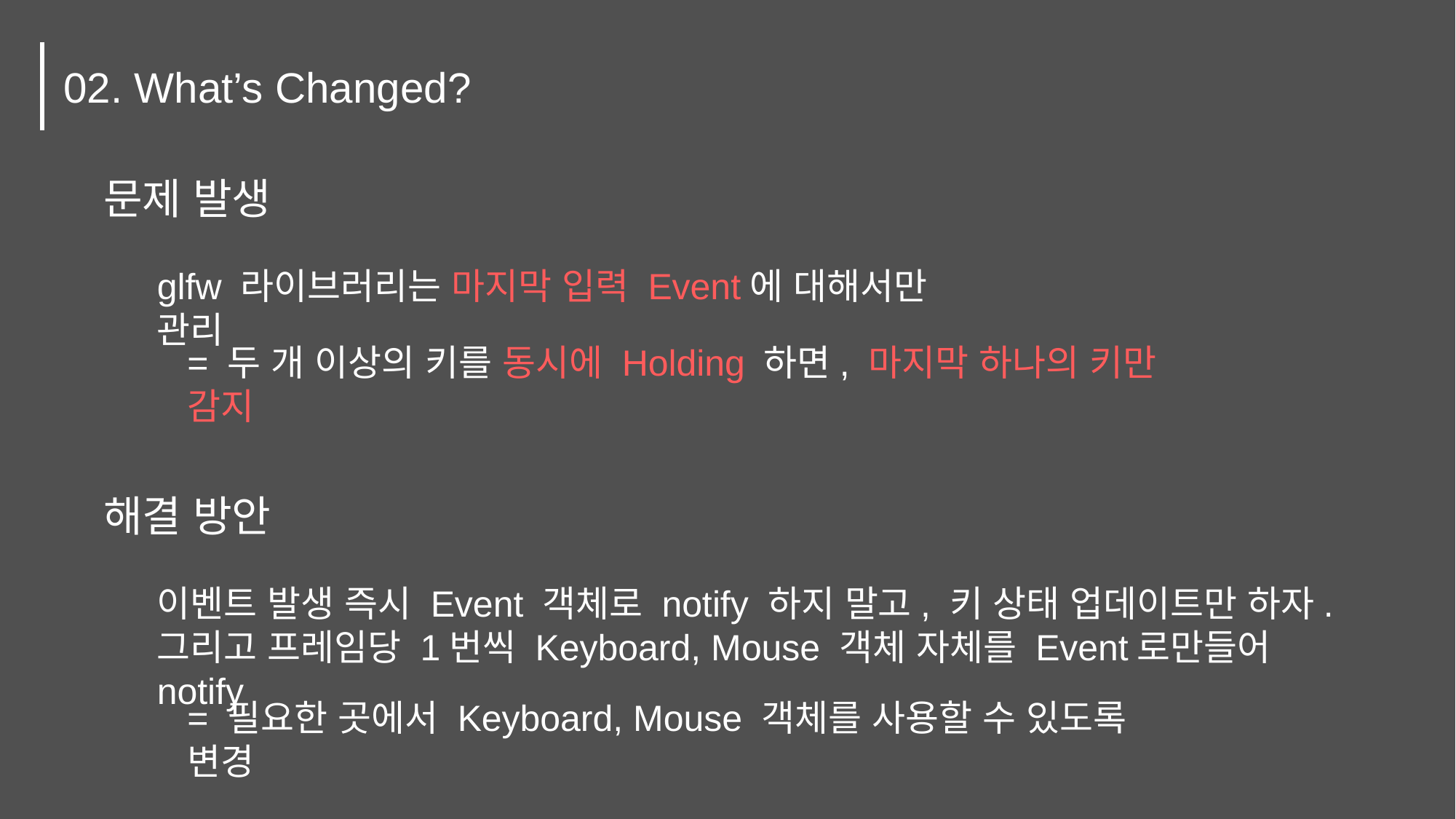

02. What’s Changed?
문제 발생
glfw 라이브러리는 마지막 입력 Event에 대해서만 관리
= 두 개 이상의 키를 동시에 Holding 하면, 마지막 하나의 키만 감지
해결 방안
이벤트 발생 즉시 Event 객체로 notify 하지 말고, 키 상태 업데이트만 하자.
그리고 프레임당 1번씩 Keyboard, Mouse 객체 자체를 Event로만들어 notify
= 필요한 곳에서 Keyboard, Mouse 객체를 사용할 수 있도록 변경